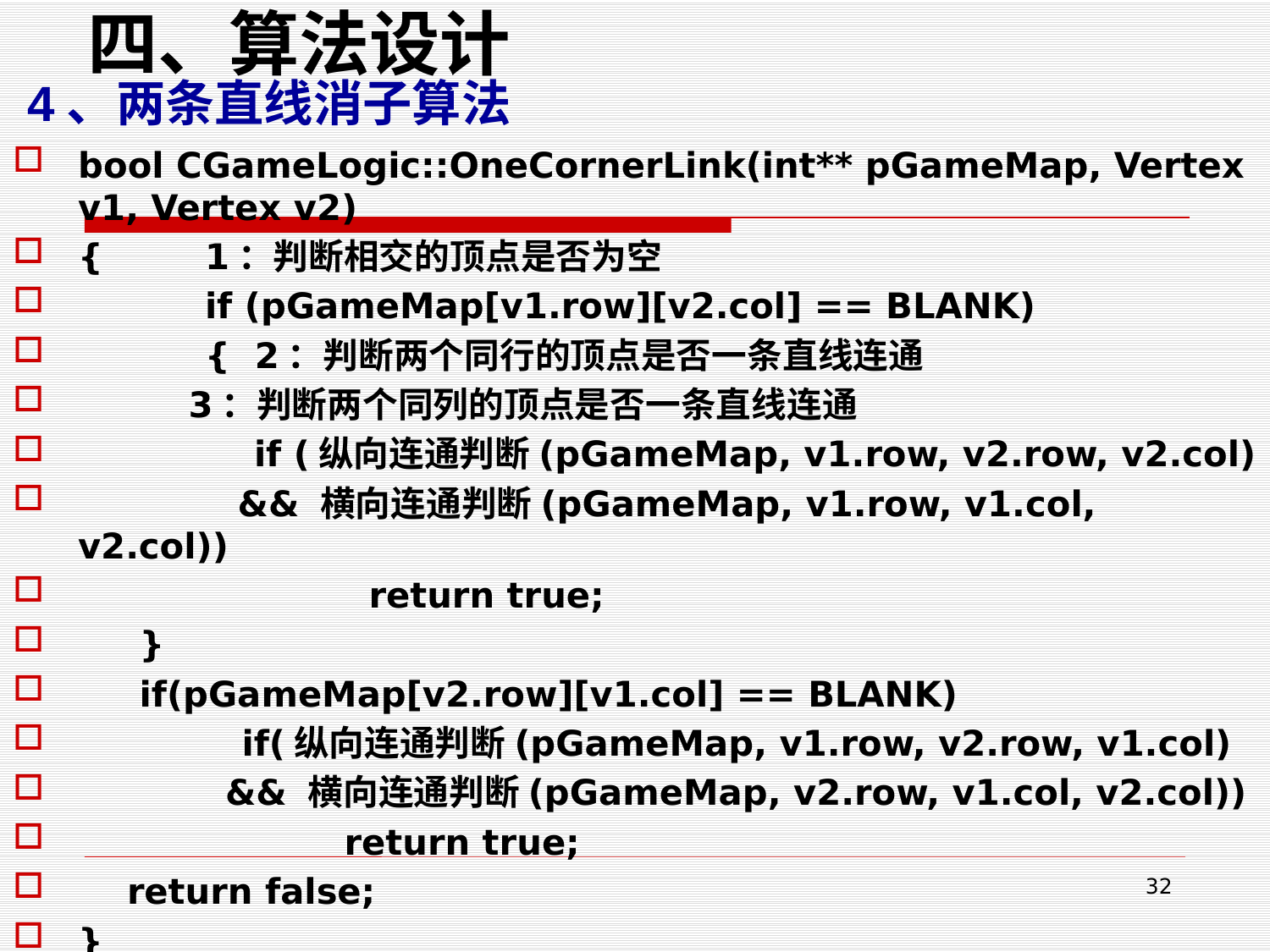

# 四、算法设计
4、两条直线消子算法
bool CGameLogic::OneCornerLink(int** pGameMap, Vertex v1, Vertex v2)
{	1：判断相交的顶点是否为空
	if (pGameMap[v1.row][v2.col] == BLANK)
	{  2：判断两个同行的顶点是否一条直线连通
         3：判断两个同列的顶点是否一条直线连通
	    if (纵向连通判断(pGameMap, v1.row, v2.row, v2.col)
             && 横向连通判断(pGameMap, v1.row, v1.col, v2.col))
		   return true;
     }
     if(pGameMap[v2.row][v1.col] == BLANK)
	   if(纵向连通判断(pGameMap, v1.row, v2.row, v1.col)
            && 横向连通判断(pGameMap, v2.row, v1.col, v2.col))
		 return true;
    return false;
}

32